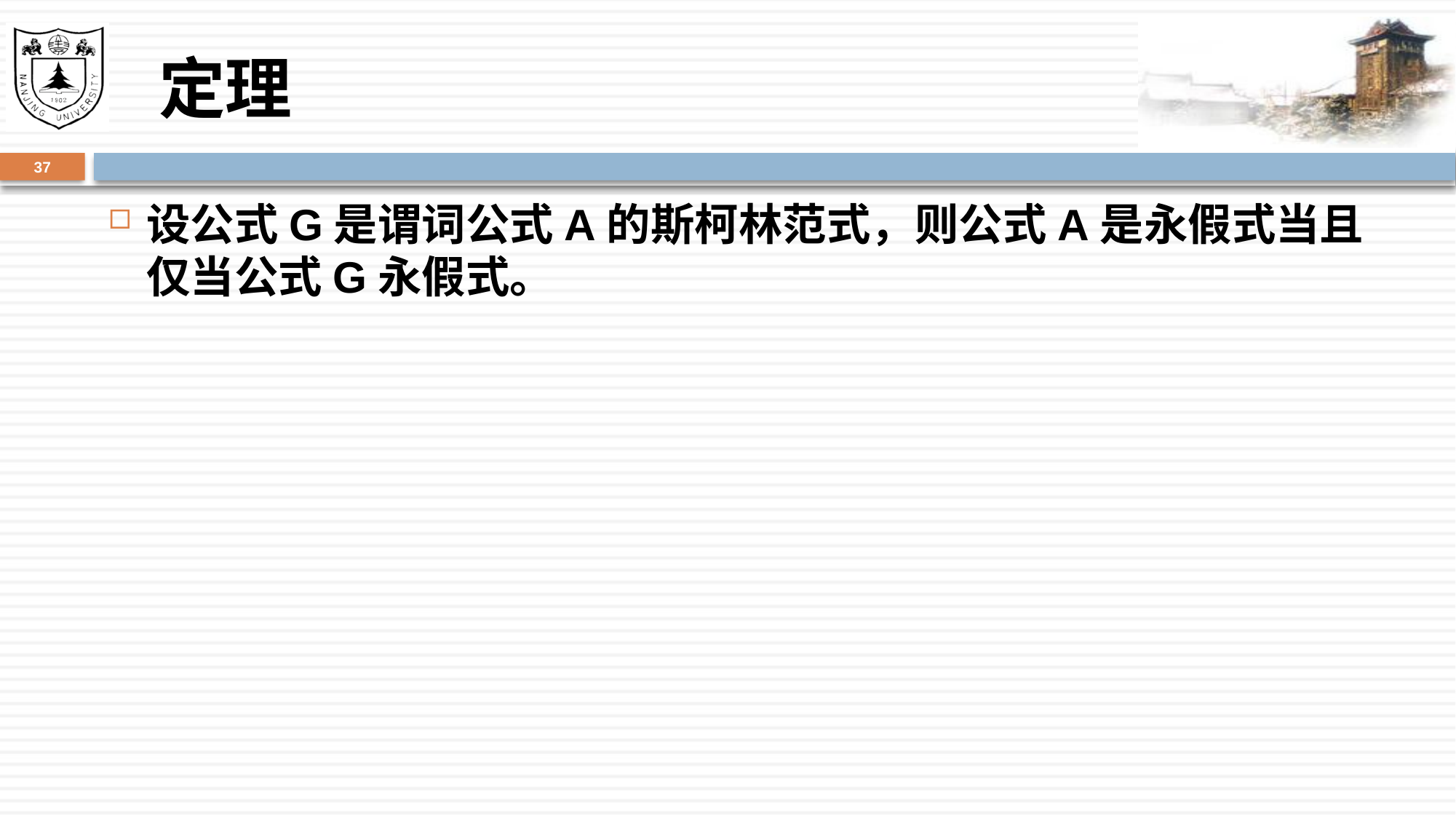

# 定理
37
设公式G是谓词公式A的斯柯林范式，则公式A是永假式当且仅当公式G永假式。